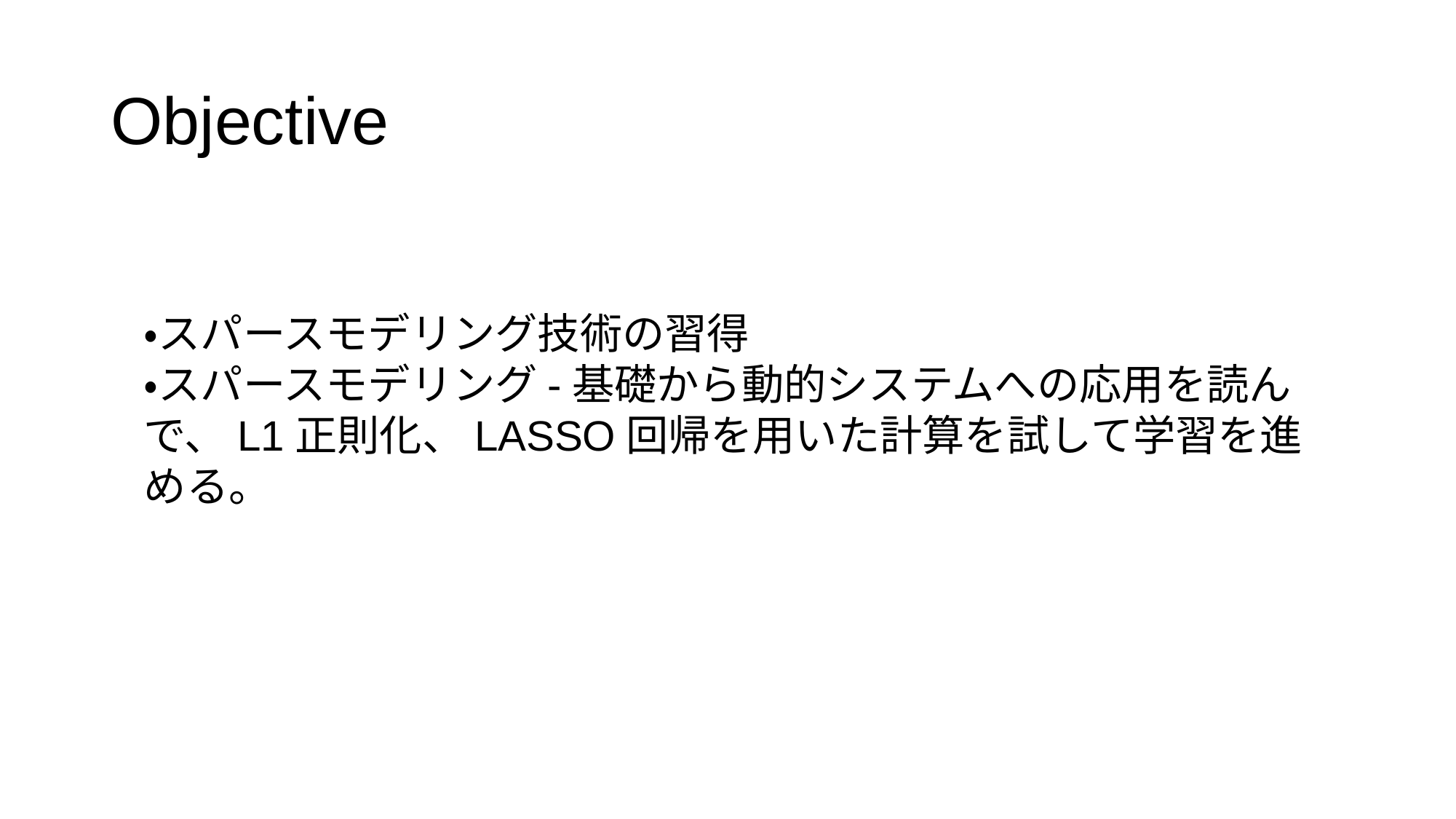

Objective
・スパースモデリング技術の習得
・スパースモデリング-基礎から動的システムへの応用を読んで、L1正則化、LASSO回帰を用いた計算を試して学習を進める。